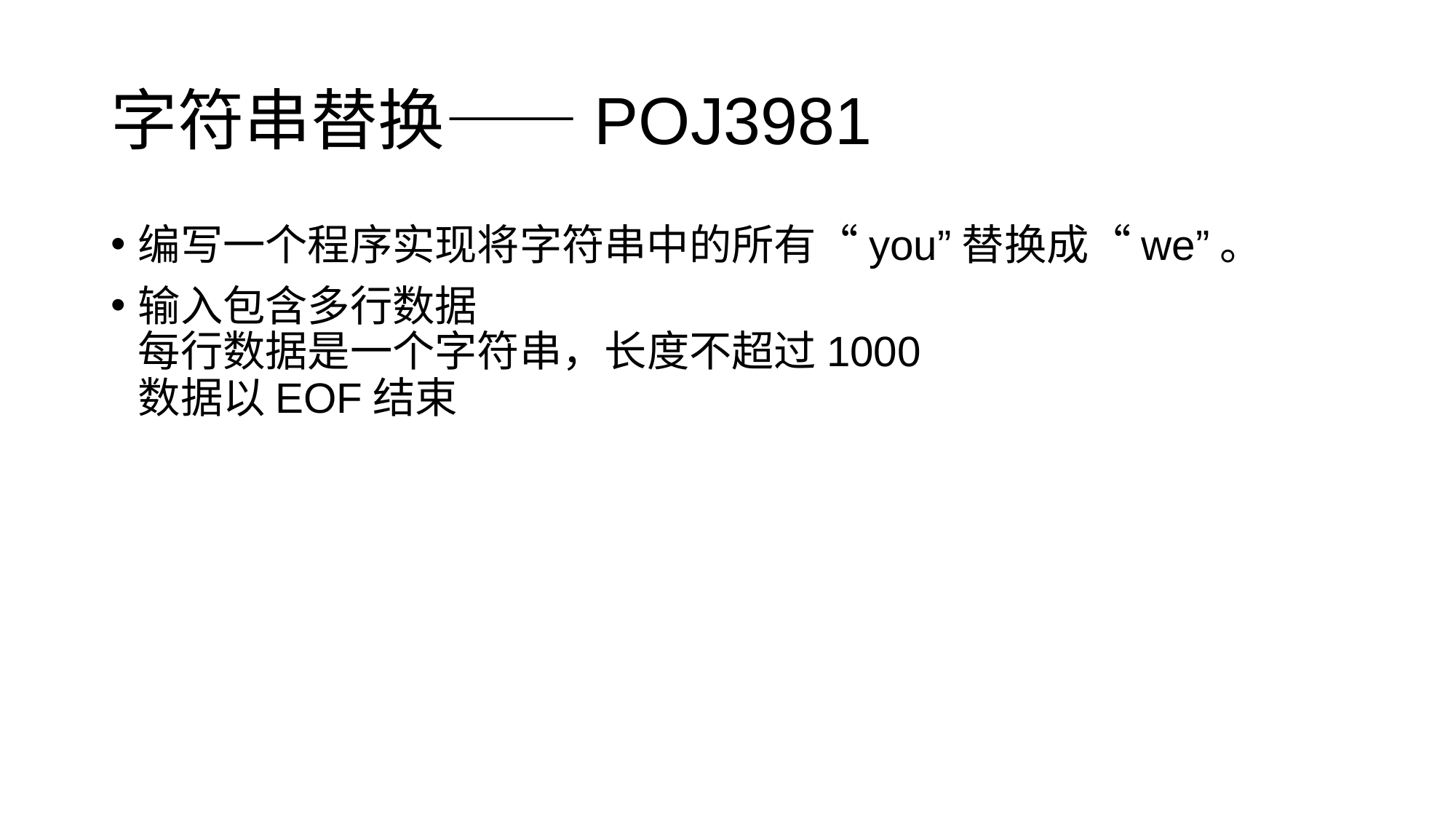

# 字符串替换——POJ3981
编写一个程序实现将字符串中的所有“you”替换成“we”。
输入包含多行数据
每行数据是一个字符串，长度不超过1000
数据以EOF结束